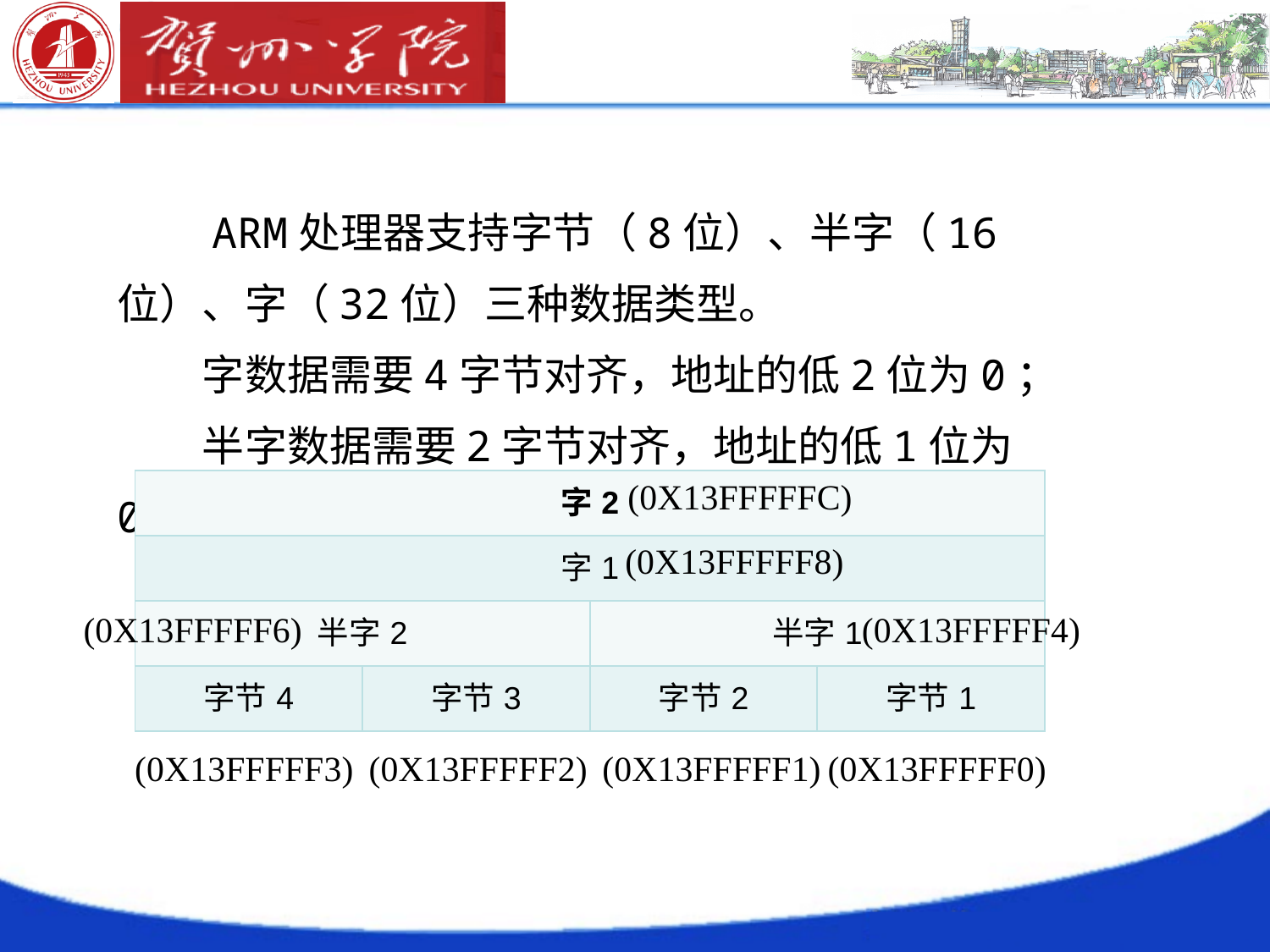

ARM处理器支持字节（8位）、半字（16位）、字（32位）三种数据类型。
　　字数据需要4字节对齐，地址的低2位为0；
　　半字数据需要2字节对齐，地址的低1位为0；
(0X13FFFFFC)
| 字2 |  |  |  |
| --- | --- | --- | --- |
| 字1 |  |  |  |
| 半字2 |  | 半字1 |  |
| 字节4 | 字节3 | 字节2 | 字节1 |
(0X13FFFFF8)
(0X13FFFFF6)
(0X13FFFFF4)
(0X13FFFFF3)
(0X13FFFFF2)
(0X13FFFFF1)
(0X13FFFFF0)